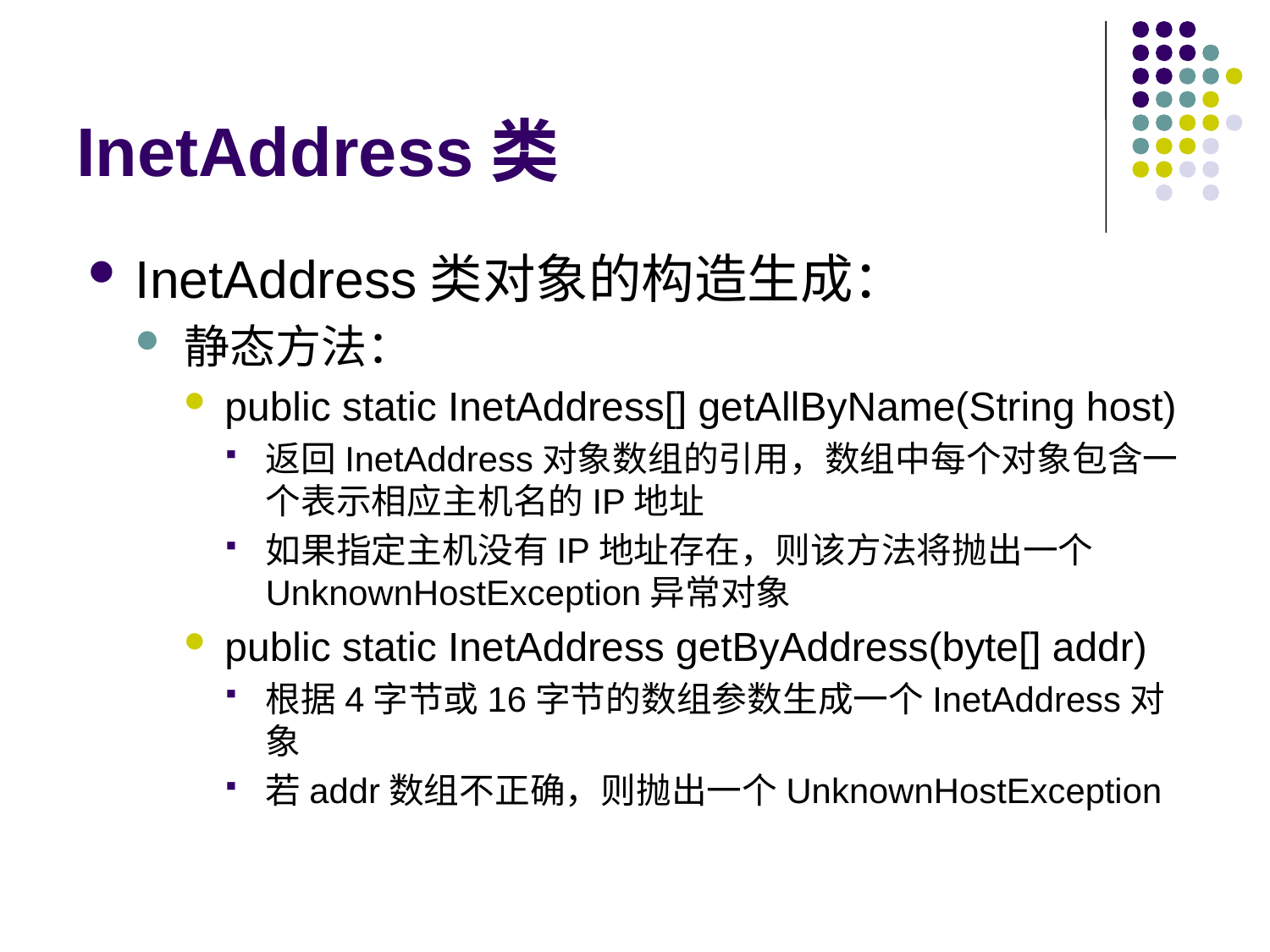

# InetAddress类
InetAddress类对象的构造生成：
静态方法：
public static InetAddress[] getAllByName(String host)
返回InetAddress对象数组的引用，数组中每个对象包含一个表示相应主机名的IP地址
如果指定主机没有IP地址存在，则该方法将抛出一个UnknownHostException异常对象
public static InetAddress getByAddress(byte[] addr)
根据4字节或16字节的数组参数生成一个InetAddress对象
若addr数组不正确，则抛出一个UnknownHostException